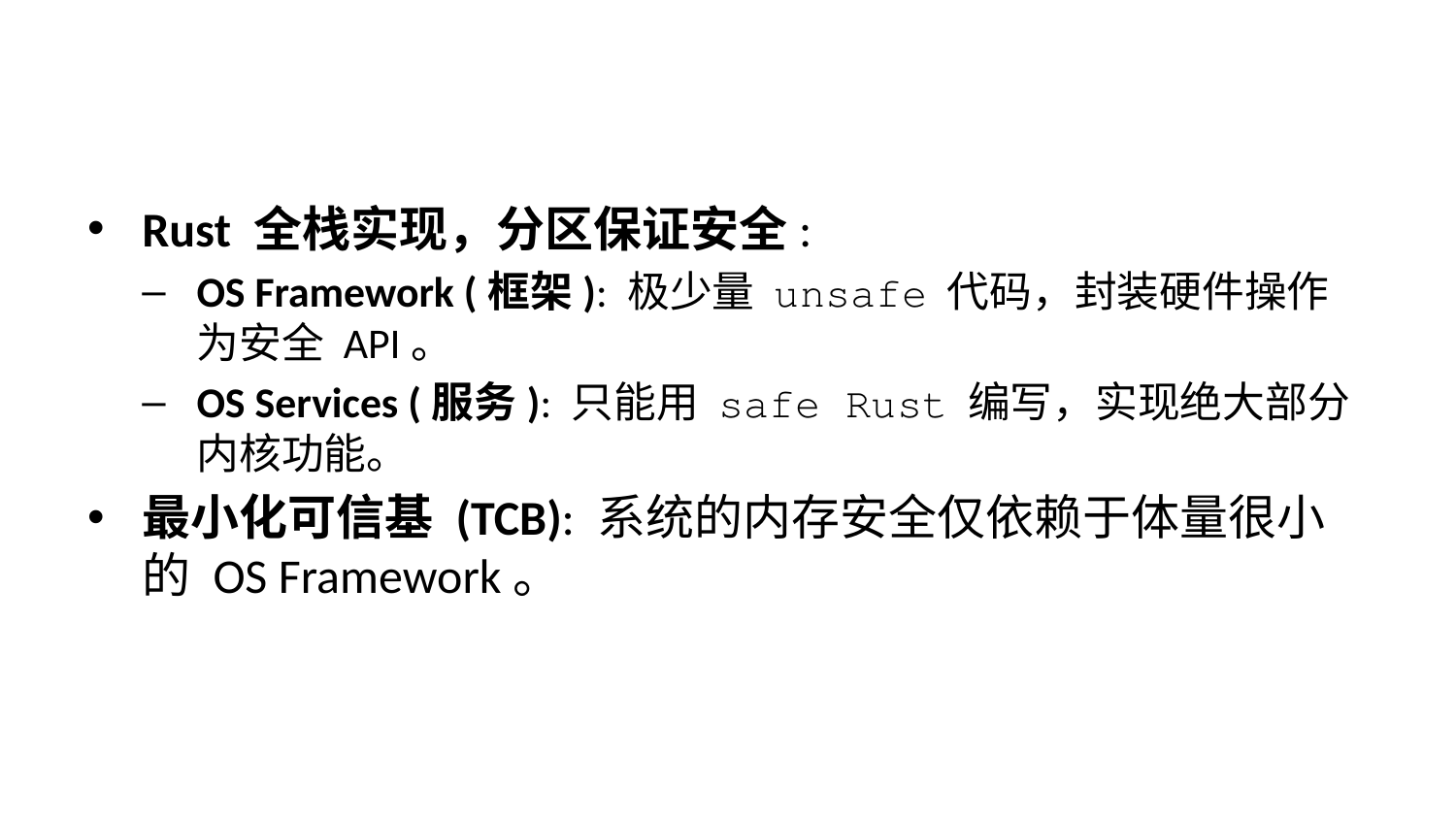

Rust 全栈实现，分区保证安全:
OS Framework (框架): 极少量 unsafe 代码，封装硬件操作为安全 API。
OS Services (服务): 只能用 safe Rust 编写，实现绝大部分内核功能。
最小化可信基 (TCB): 系统的内存安全仅依赖于体量很小的 OS Framework。